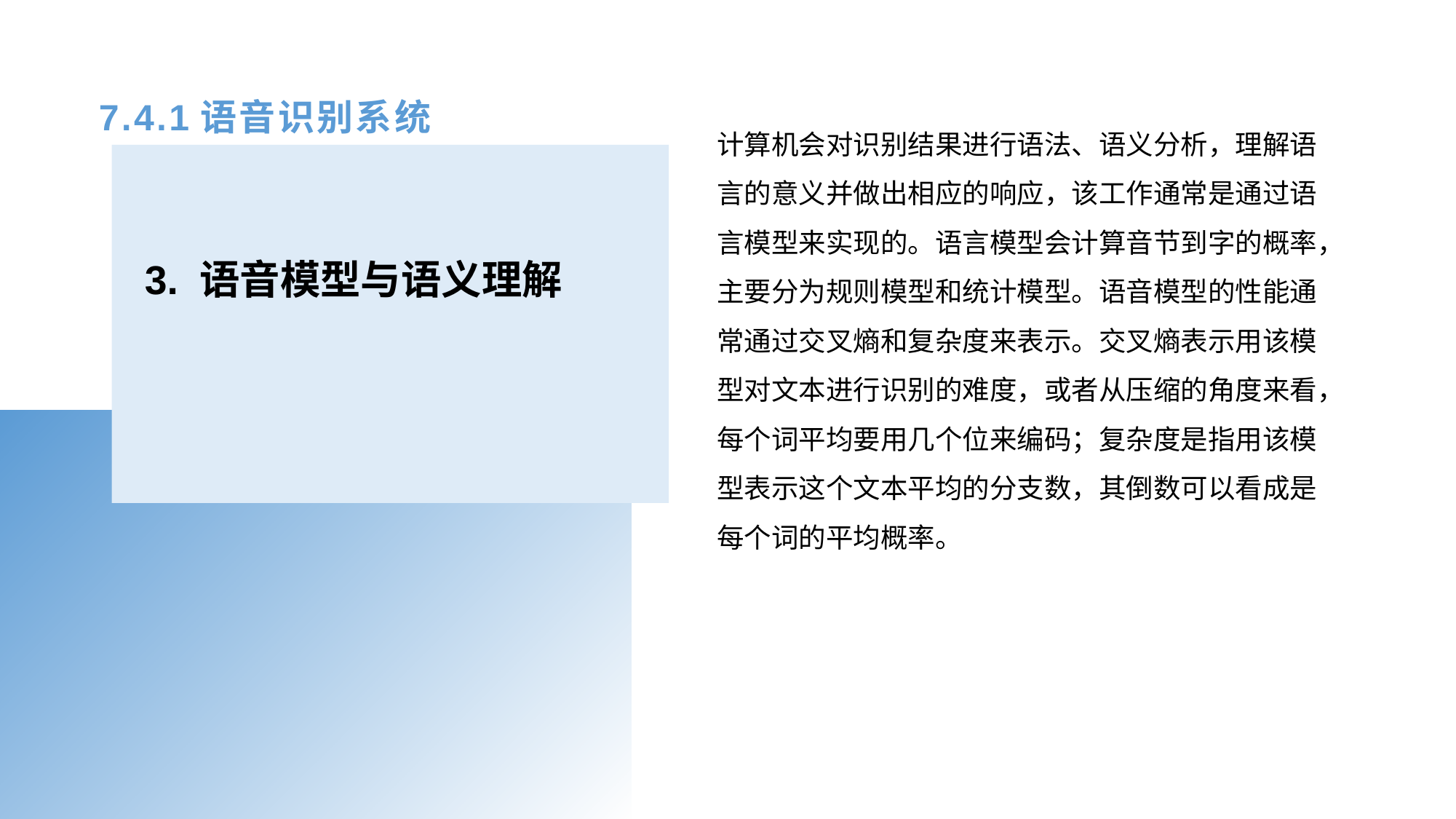

7.4.1语音识别系统
计算机会对识别结果进行语法、语义分析，理解语言的意义并做出相应的响应，该工作通常是通过语言模型来实现的。语言模型会计算音节到字的概率，主要分为规则模型和统计模型。语音模型的性能通常通过交叉熵和复杂度来表示。交叉熵表示用该模型对文本进行识别的难度，或者从压缩的角度来看，每个词平均要用几个位来编码；复杂度是指用该模型表示这个文本平均的分支数，其倒数可以看成是每个词的平均概率。

3. 语音模型与语义理解